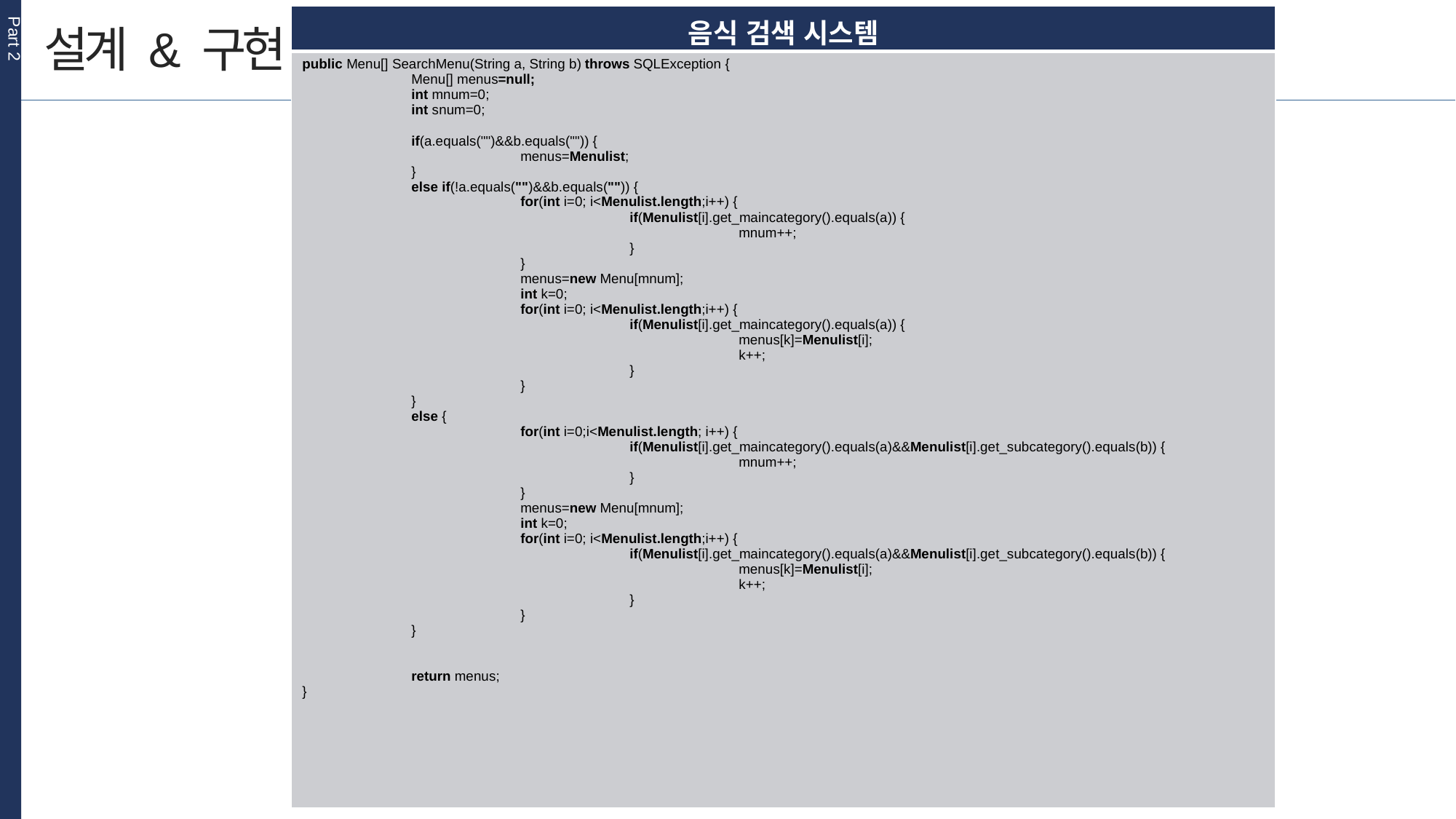

| 음식 검색 시스템 |
| --- |
| public Menu[] SearchMenu(String a, String b) throws SQLException { Menu[] menus=null; int mnum=0; int snum=0; if(a.equals("")&&b.equals("")) { menus=Menulist; } else if(!a.equals("")&&b.equals("")) { for(int i=0; i<Menulist.length;i++) { if(Menulist[i].get\_maincategory().equals(a)) { mnum++; } } menus=new Menu[mnum]; int k=0; for(int i=0; i<Menulist.length;i++) { if(Menulist[i].get\_maincategory().equals(a)) { menus[k]=Menulist[i]; k++; } } } else { for(int i=0;i<Menulist.length; i++) { if(Menulist[i].get\_maincategory().equals(a)&&Menulist[i].get\_subcategory().equals(b)) { mnum++; } } menus=new Menu[mnum]; int k=0; for(int i=0; i<Menulist.length;i++) { if(Menulist[i].get\_maincategory().equals(a)&&Menulist[i].get\_subcategory().equals(b)) { menus[k]=Menulist[i]; k++; } } } return menus; } |
Part 2
설계 & 구현